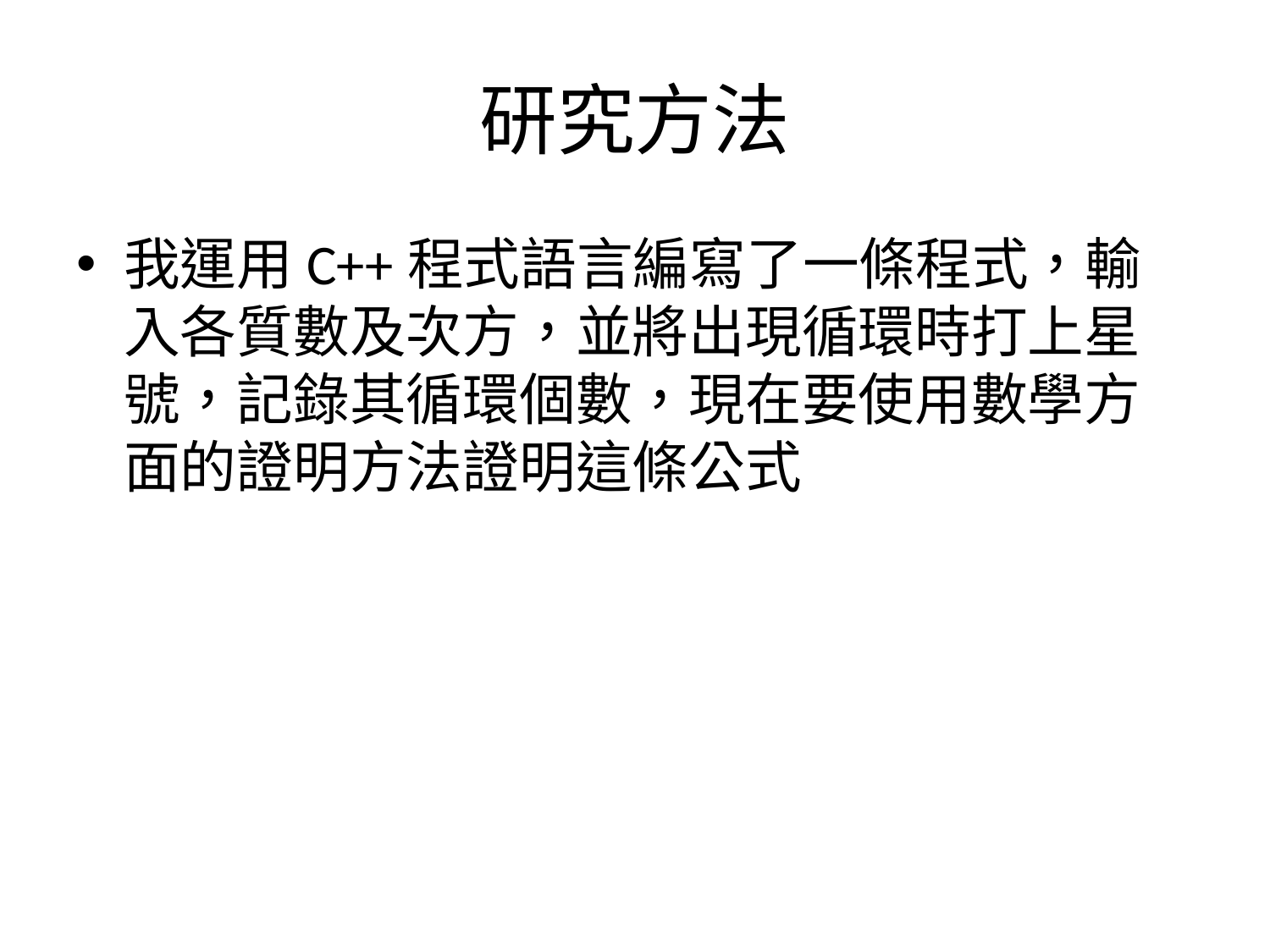

# 研究方法
我運用C++程式語言編寫了一條程式，輸入各質數及次方，並將出現循環時打上星號，記錄其循環個數，現在要使用數學方面的證明方法證明這條公式